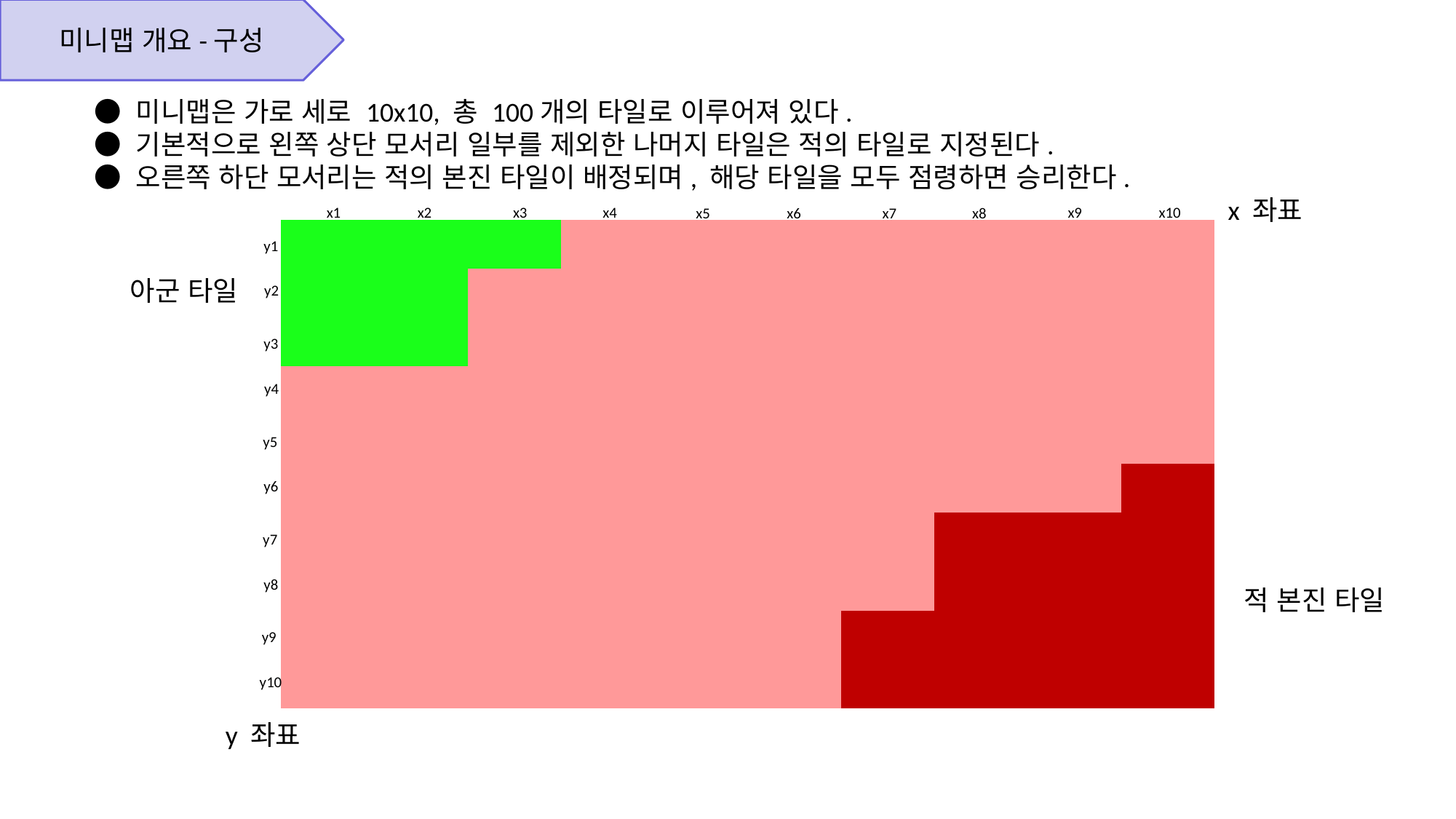

미니맵 개요-구성
● 미니맵은 가로 세로 10x10, 총 100개의 타일로 이루어져 있다.
● 기본적으로 왼쪽 상단 모서리 일부를 제외한 나머지 타일은 적의 타일로 지정된다.
● 오른쪽 하단 모서리는 적의 본진 타일이 배정되며, 해당 타일을 모두 점령하면 승리한다.
x 좌표
x1
x2
x3
x4
x9
x10
x5
x6
x7
x8
|  |  |  |  |  |  |  |  |  |  |
| --- | --- | --- | --- | --- | --- | --- | --- | --- | --- |
|  |  |  |  |  |  |  |  |  |  |
|  |  |  |  |  |  |  |  |  |  |
|  |  |  |  |  |  |  |  |  |  |
|  |  |  |  |  |  |  |  |  |  |
|  |  |  |  |  |  |  |  |  |  |
|  |  |  |  |  |  |  |  |  |  |
|  |  |  |  |  |  |  |  |  |  |
|  |  |  |  |  |  |  |  |  |  |
|  |  |  |  |  |  |  |  |  |  |
y1
아군 타일
y2
y3
y4
y5
y6
y7
y8
적 본진 타일
y9
y10
y 좌표